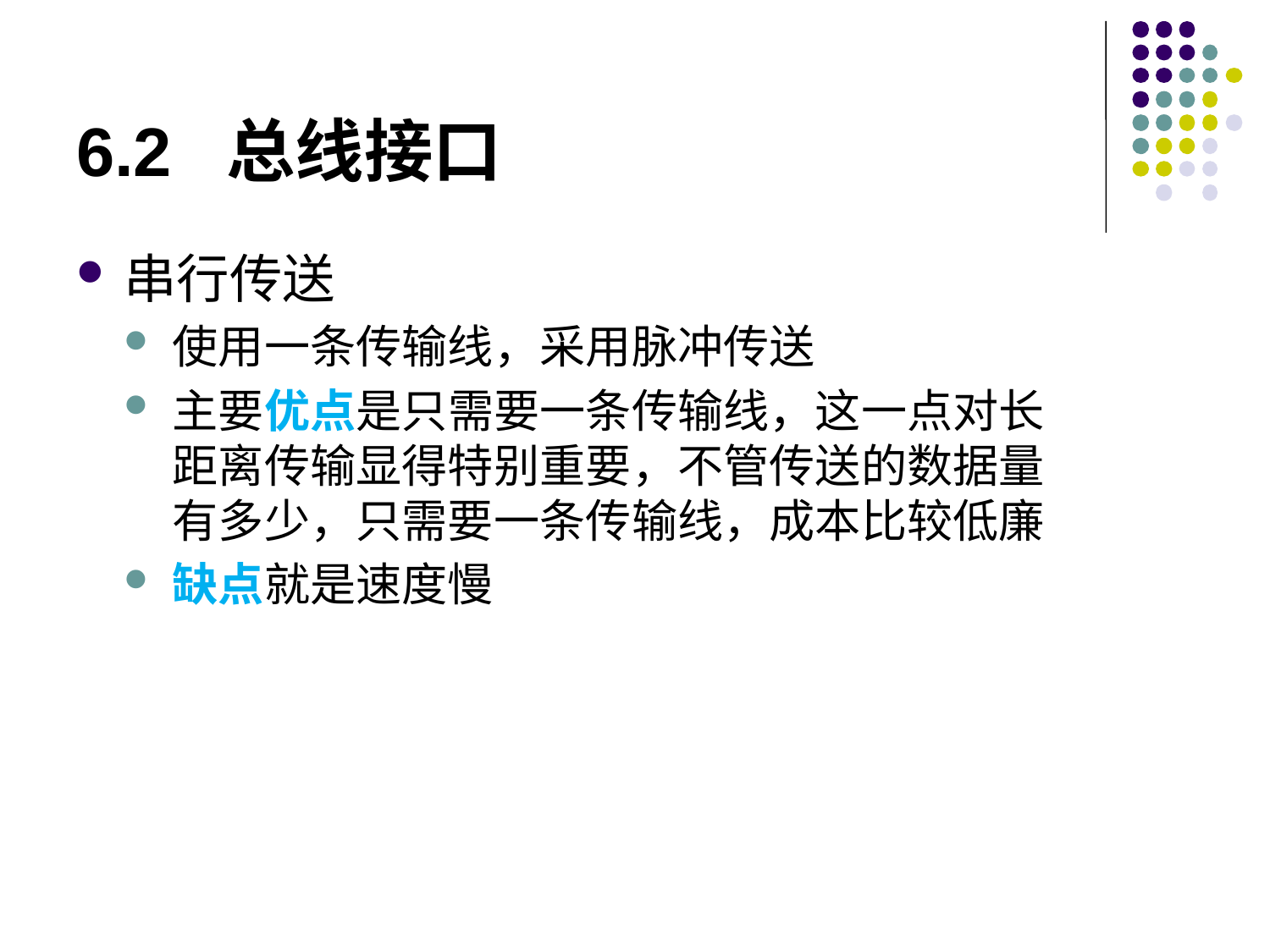

# 6.2  总线接口
串行传送
使用一条传输线，采用脉冲传送
主要优点是只需要一条传输线，这一点对长距离传输显得特别重要，不管传送的数据量有多少，只需要一条传输线，成本比较低廉
缺点就是速度慢
31